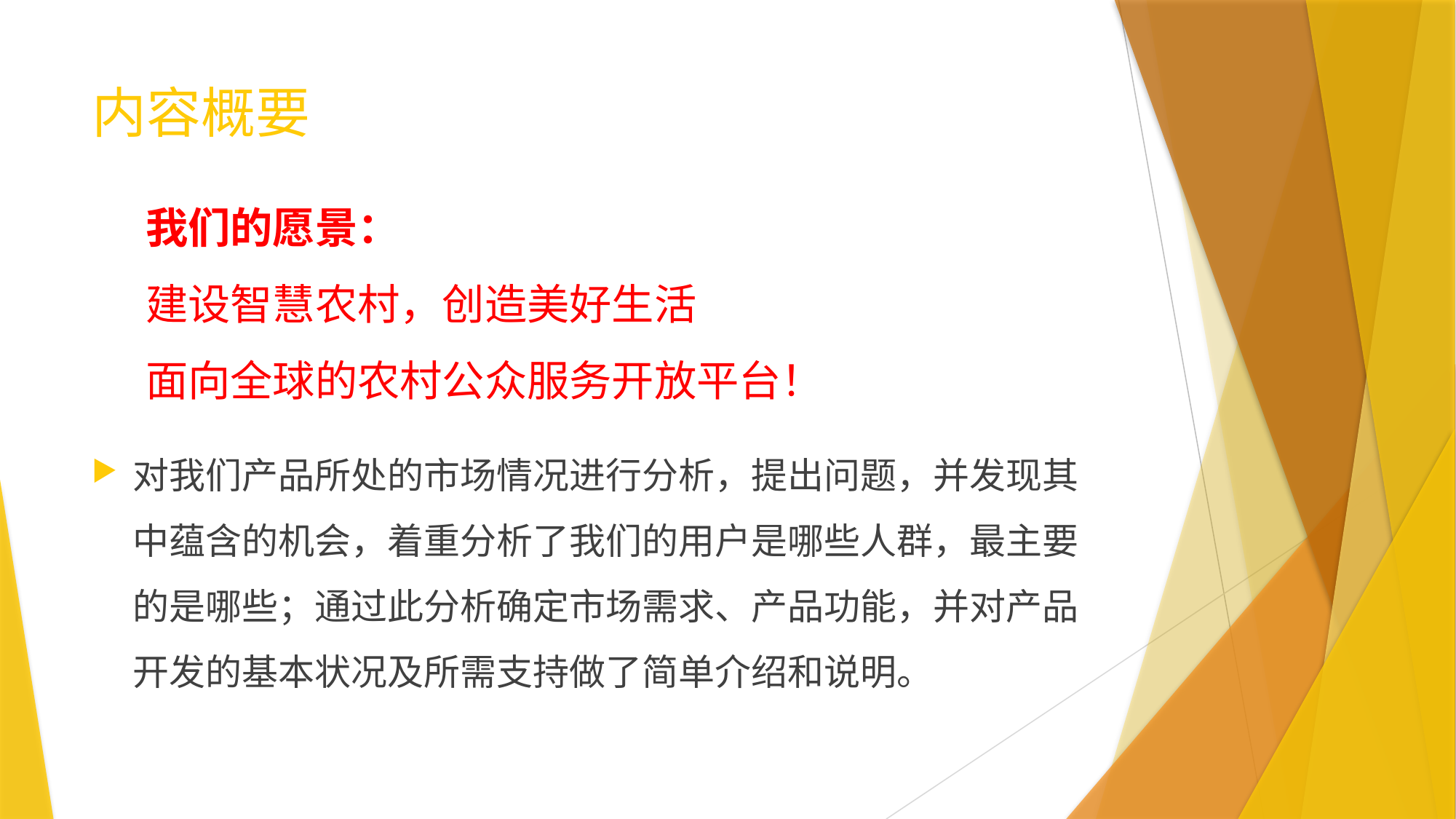

# 内容概要
我们的愿景：
建设智慧农村，创造美好生活
面向全球的农村公众服务开放平台！
对我们产品所处的市场情况进行分析，提出问题，并发现其中蕴含的机会，着重分析了我们的用户是哪些人群，最主要的是哪些；通过此分析确定市场需求、产品功能，并对产品开发的基本状况及所需支持做了简单介绍和说明。